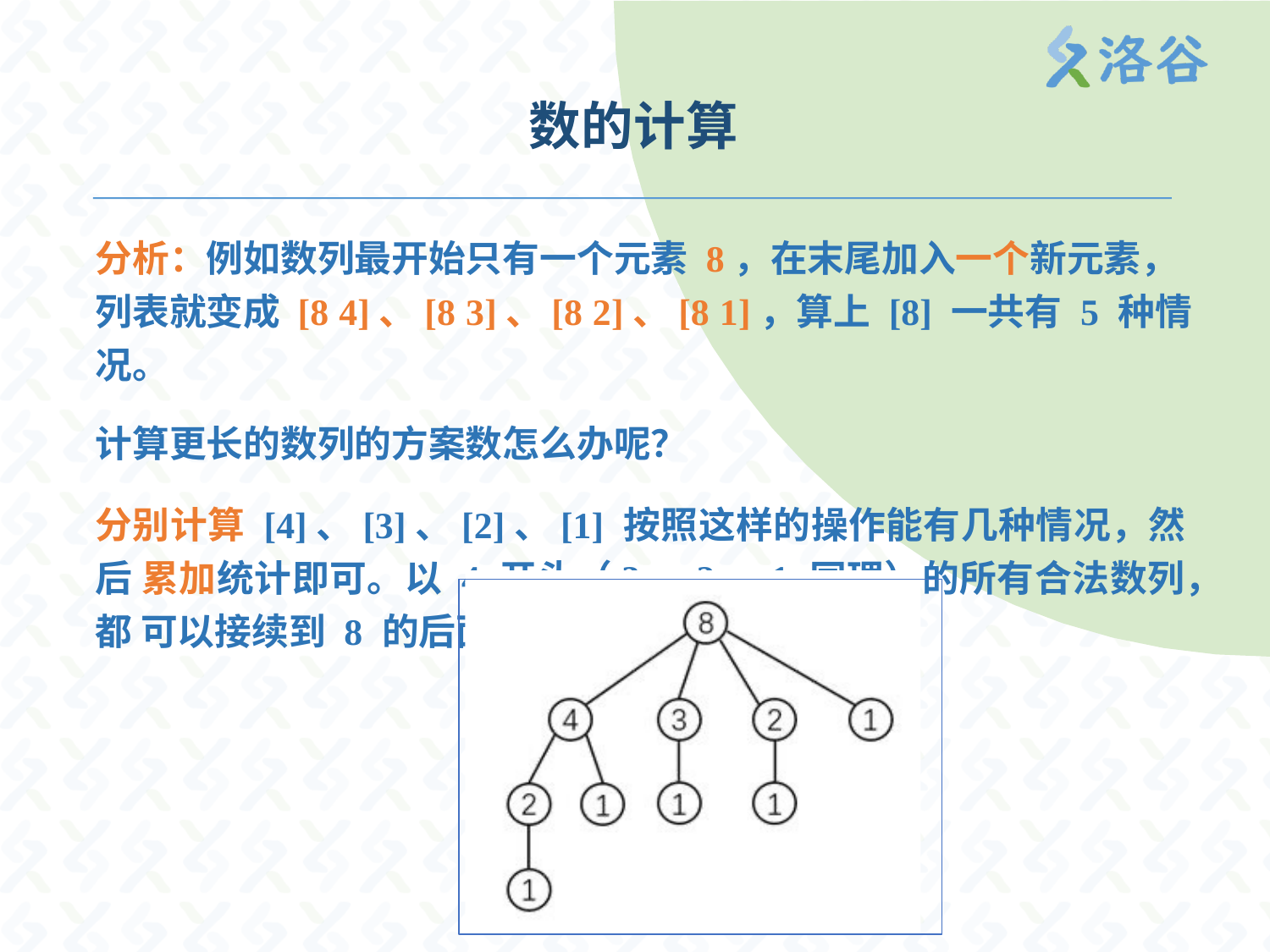

# 数的计算

分析：例如数列最开始只有一个元素 8，在末尾加入一个新元素， 列表就变成 [8 4]、[8 3]、[8 2]、[8 1]，算上 [8] 一共有 5 种情况。

计算更长的数列的方案数怎么办呢？

分别计算 [4]、[3]、[2]、[1] 按照这样的操作能有几种情况，然后 累加统计即可。以 4 开头（3、2、1 同理）的所有合法数列，都 可以接续到 8 的后面。